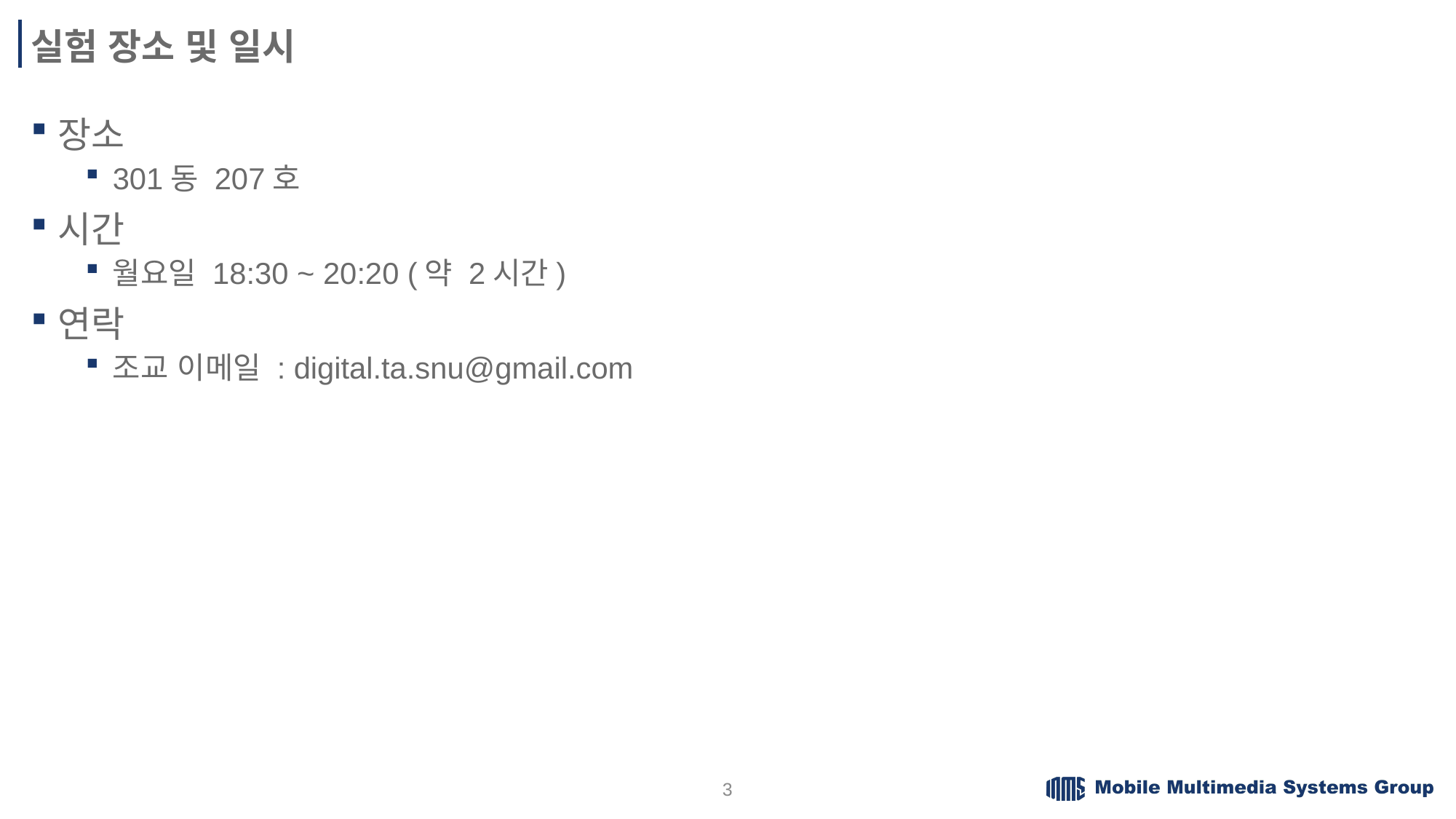

# 실험 장소 및 일시
장소
301동 207호
시간
월요일 18:30 ~ 20:20 (약 2시간)
연락
조교 이메일 : digital.ta.snu@gmail.com
3